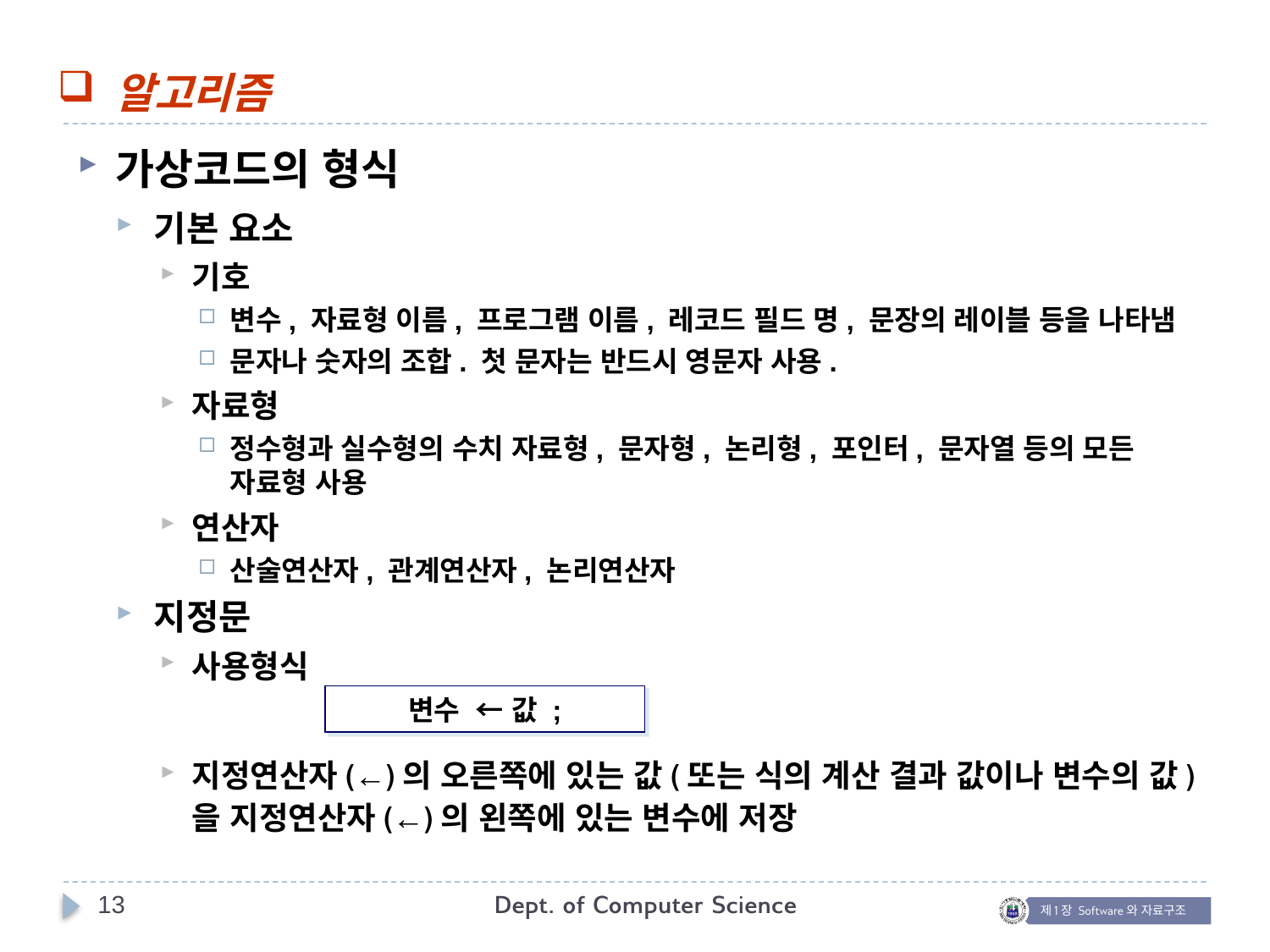

알고리즘
가상코드의 형식
기본 요소
기호
변수, 자료형 이름, 프로그램 이름, 레코드 필드 명, 문장의 레이블 등을 나타냄
문자나 숫자의 조합. 첫 문자는 반드시 영문자 사용.
자료형
정수형과 실수형의 수치 자료형, 문자형, 논리형, 포인터, 문자열 등의 모든 자료형 사용
연산자
산술연산자, 관계연산자, 논리연산자
지정문
사용형식

지정연산자(←)의 오른쪽에 있는 값(또는 식의 계산 결과 값이나 변수의 값)을 지정연산자(←)의 왼쪽에 있는 변수에 저장
변수  ← 값 ;
13
Dept. of Computer Science